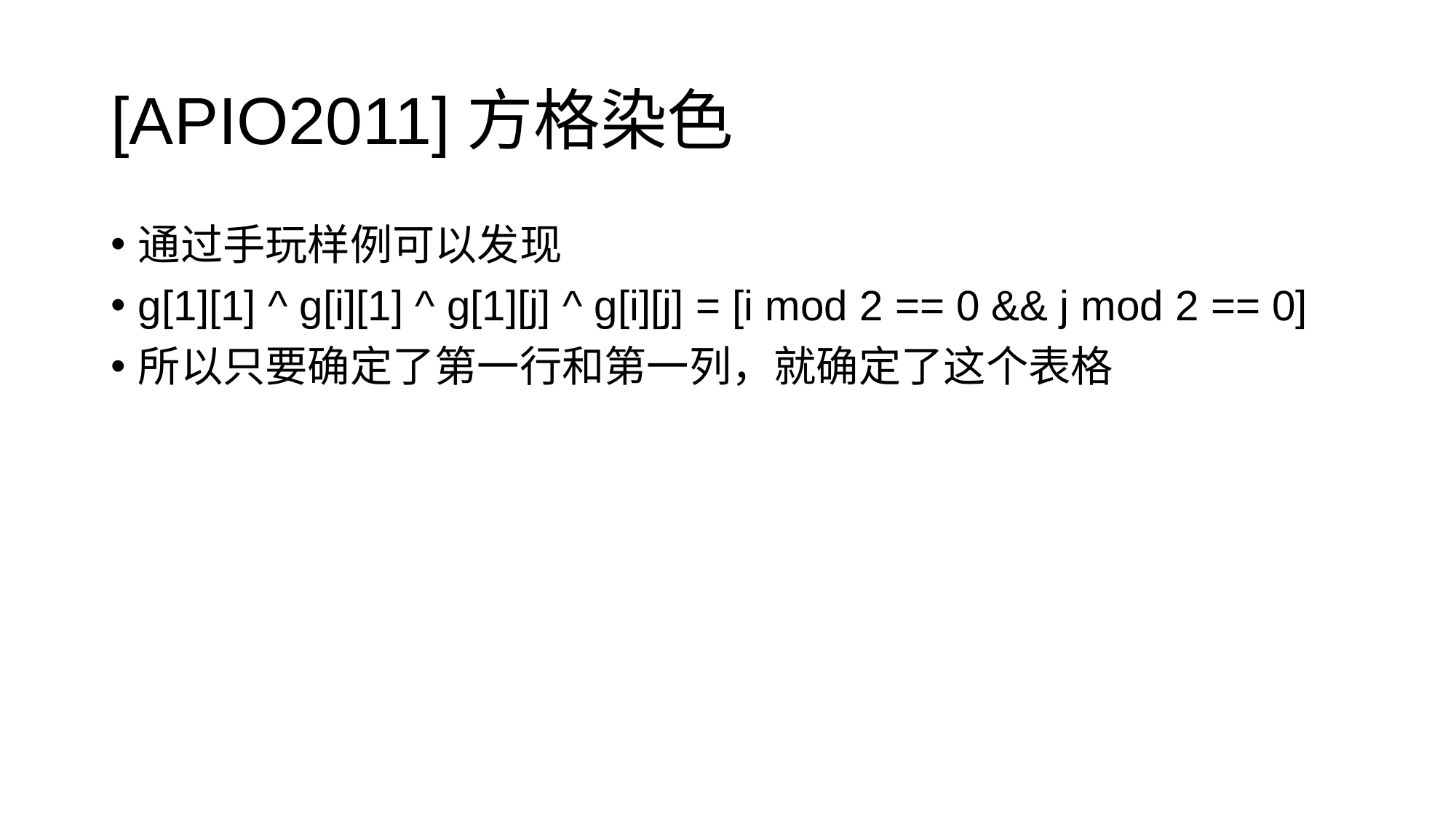

# [APIO2011]方格染色
通过手玩样例可以发现
g[1][1] ^ g[i][1] ^ g[1][j] ^ g[i][j] = [i mod 2 == 0 && j mod 2 == 0]
所以只要确定了第一行和第一列，就确定了这个表格